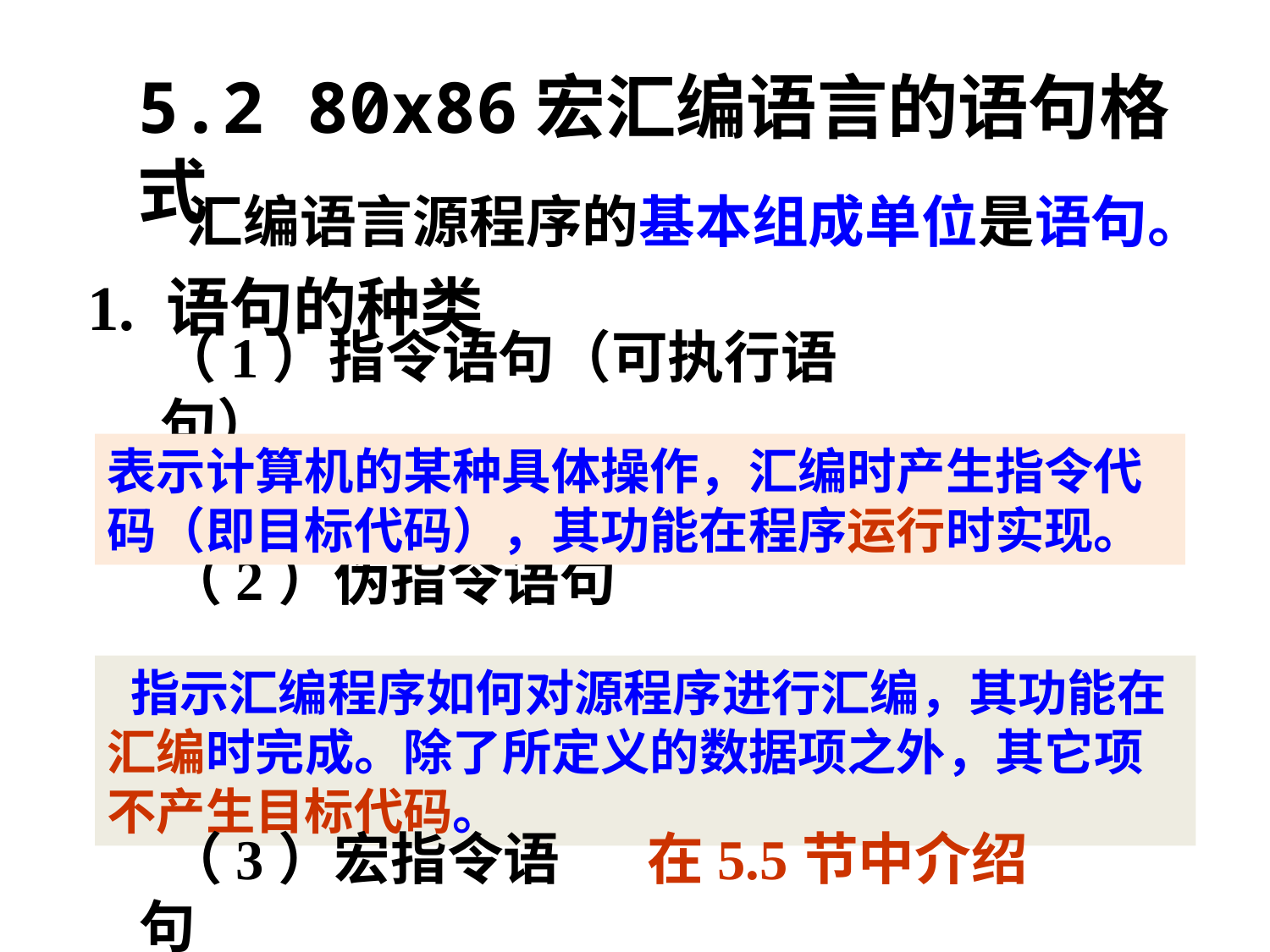

5.2 80x86宏汇编语言的语句格式
 汇编语言源程序的基本组成单位是语句。
1. 语句的种类
（1）指令语句（可执行语句）
表示计算机的某种具体操作，汇编时产生指令代码（即目标代码），其功能在程序运行时实现。
 （2）伪指令语句
 指示汇编程序如何对源程序进行汇编，其功能在汇编时完成。除了所定义的数据项之外，其它项不产生目标代码。
 （3）宏指令语句
在5.5节中介绍
9